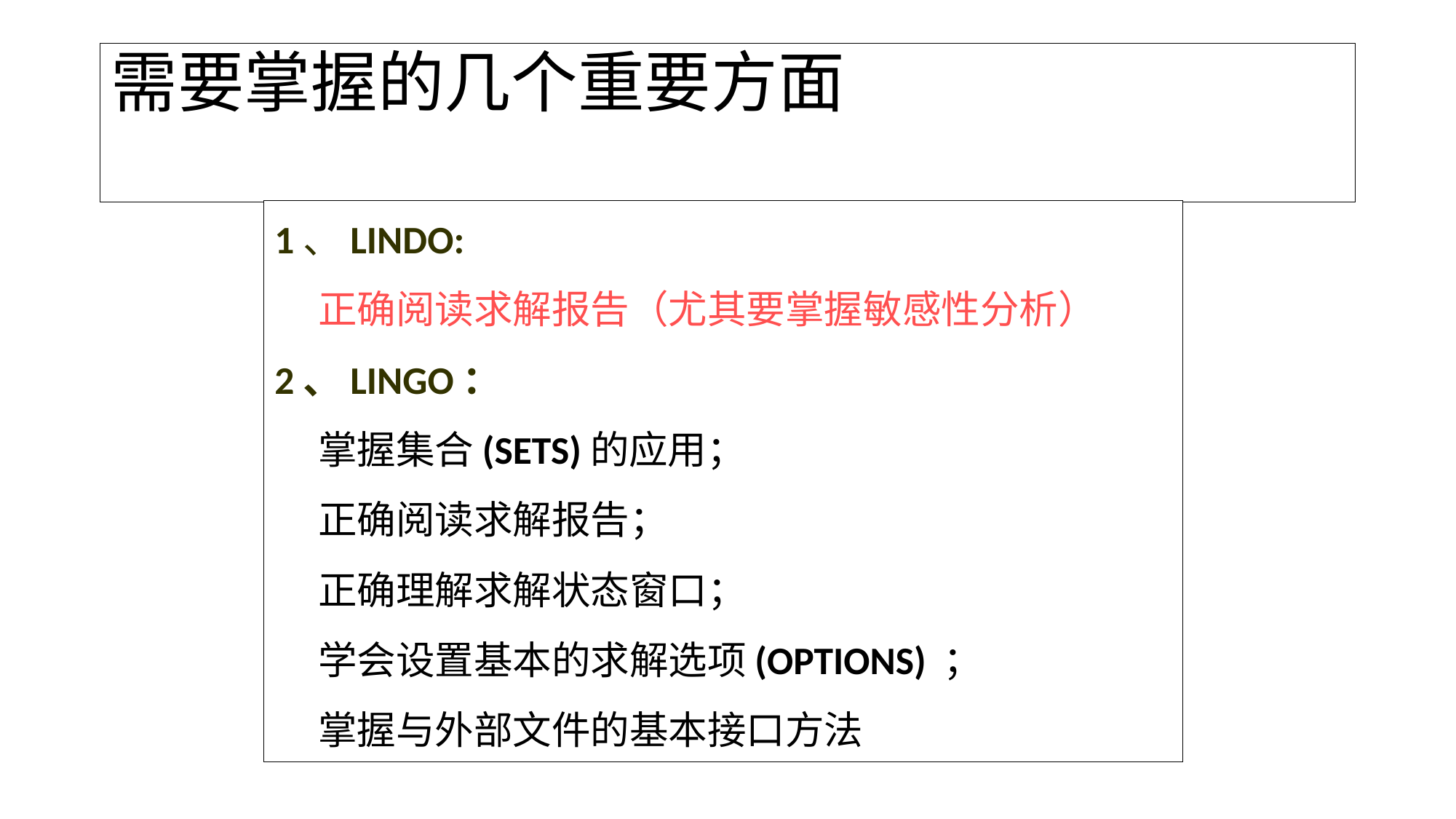

# 需要掌握的几个重要方面
1、LINDO:
    正确阅读求解报告（尤其要掌握敏感性分析）
2、LINGO：
    掌握集合(SETS)的应用；
    正确阅读求解报告；
    正确理解求解状态窗口；
    学会设置基本的求解选项(OPTIONS) ；
    掌握与外部文件的基本接口方法